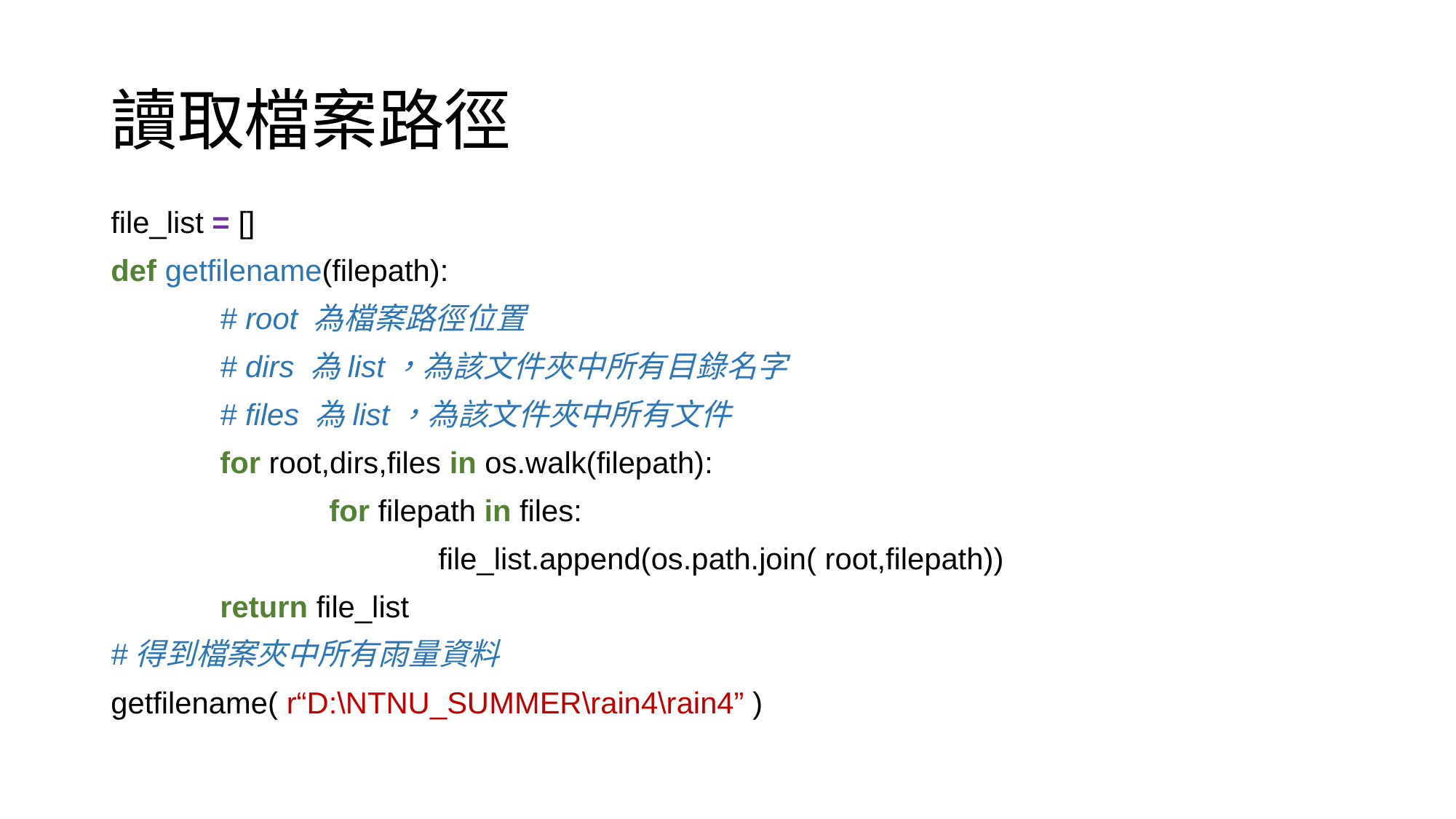

# 讀取檔案路徑
file_list = []
def getfilename(filepath):
	# root 為檔案路徑位置
	# dirs 為list，為該文件夾中所有目錄名字
	# files 為list，為該文件夾中所有文件
	for root,dirs,files in os.walk(filepath):
		for filepath in files:
			file_list.append(os.path.join( root,filepath))
    	return file_list
#得到檔案夾中所有雨量資料
getfilename( r“D:\NTNU_SUMMER\rain4\rain4” )